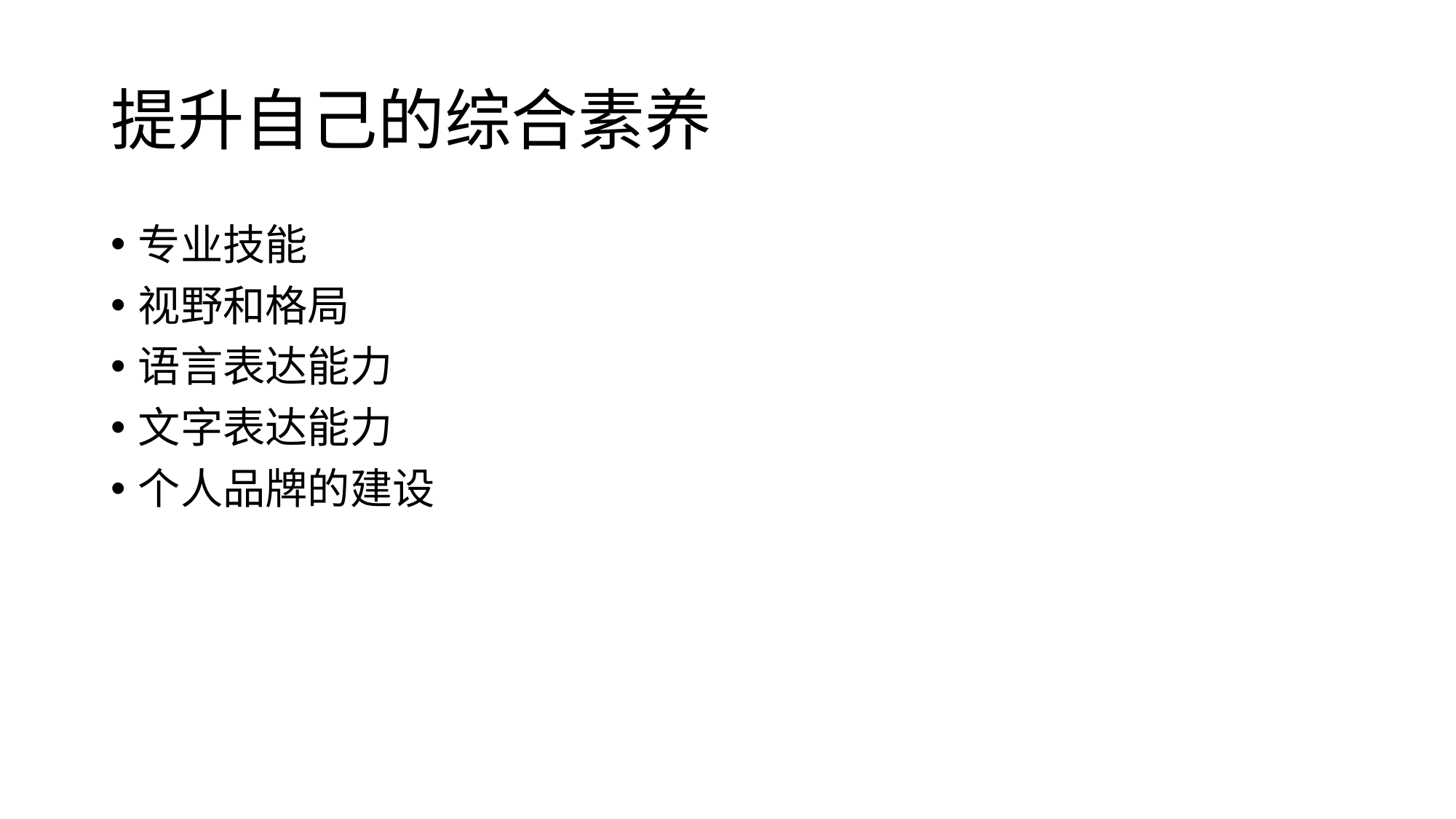

# 提升自己的综合素养
专业技能
视野和格局
语言表达能力
文字表达能力
个人品牌的建设